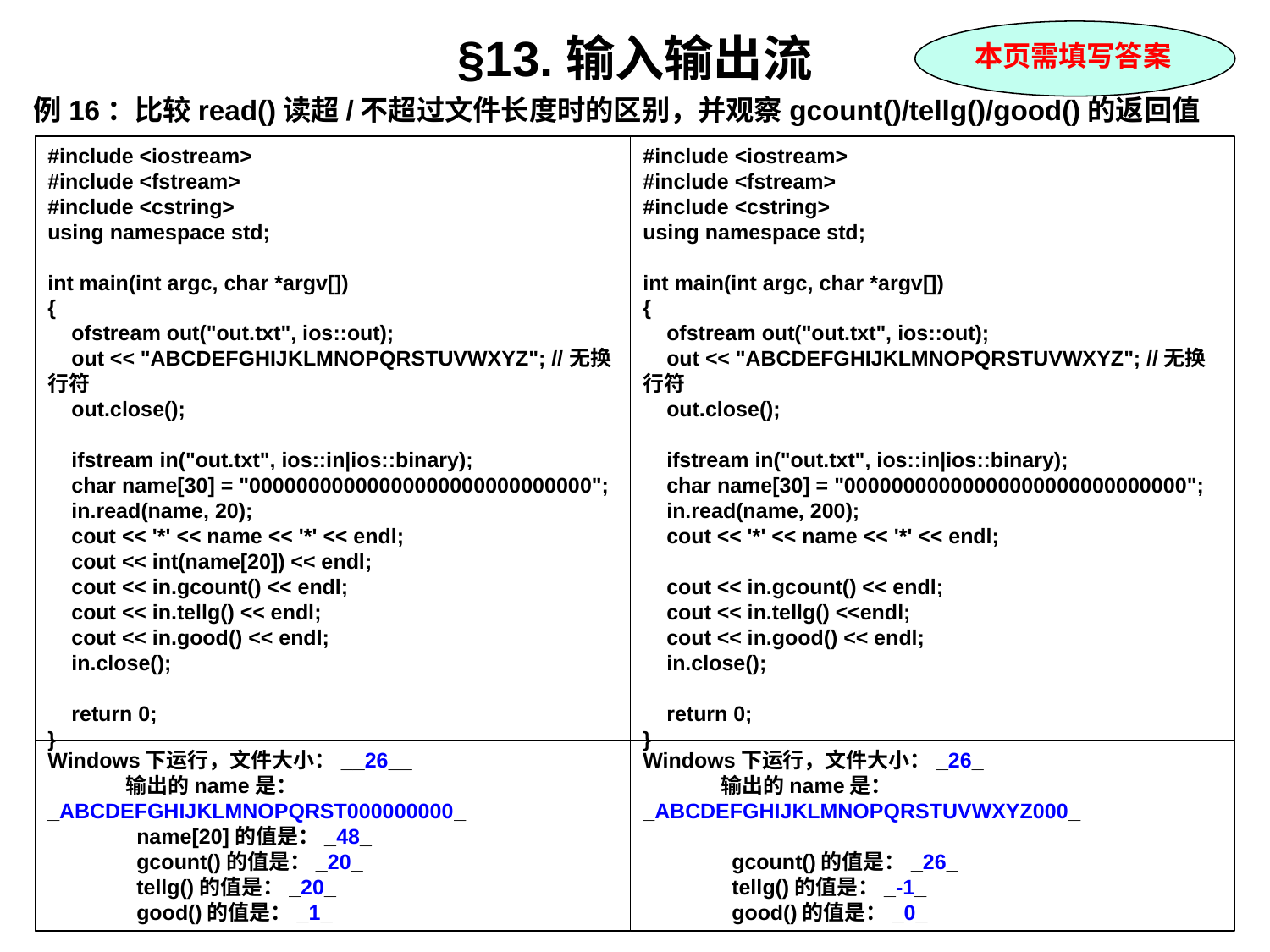

§13.输入输出流
例16：比较read()读超/不超过文件长度时的区别，并观察gcount()/tellg()/good()的返回值
本页需填写答案
#include <iostream>
#include <fstream>
#include <cstring>
using namespace std;

int main(int argc, char *argv[])
{
    ofstream out("out.txt", ios::out);
    out << "ABCDEFGHIJKLMNOPQRSTUVWXYZ"; //无换行符
    out.close();

    ifstream in("out.txt", ios::in|ios::binary);
    char name[30] = "00000000000000000000000000000";
    in.read(name, 20);
    cout << '*' << name << '*' << endl;
    cout << int(name[20]) << endl;
    cout << in.gcount() << endl;
    cout << in.tellg() << endl;
    cout << in.good() << endl;
    in.close();

    return 0;
}
#include <iostream>
#include <fstream>
#include <cstring>
using namespace std;

int main(int argc, char *argv[])
{
    ofstream out("out.txt", ios::out);
    out << "ABCDEFGHIJKLMNOPQRSTUVWXYZ"; //无换行符
    out.close();

    ifstream in("out.txt", ios::in|ios::binary);
    char name[30] = "00000000000000000000000000000";
    in.read(name, 200);
    cout << '*' << name << '*' << endl;

    cout << in.gcount() << endl;
    cout << in.tellg() <<endl;
    cout << in.good() << endl;
    in.close();

    return 0;
}
Windows下运行，文件大小：_26_
               输出的name是：_ABCDEFGHIJKLMNOPQRSTUVWXYZ000_

               gcount()的值是：_26_
               tellg()的值是：_-1_
               good()的值是：_0_
Windows下运行，文件大小：__26__
               输出的name是：_ABCDEFGHIJKLMNOPQRST000000000_
               name[20]的值是：_48_
               gcount()的值是：_20_
               tellg()的值是：_20_
               good()的值是：_1_